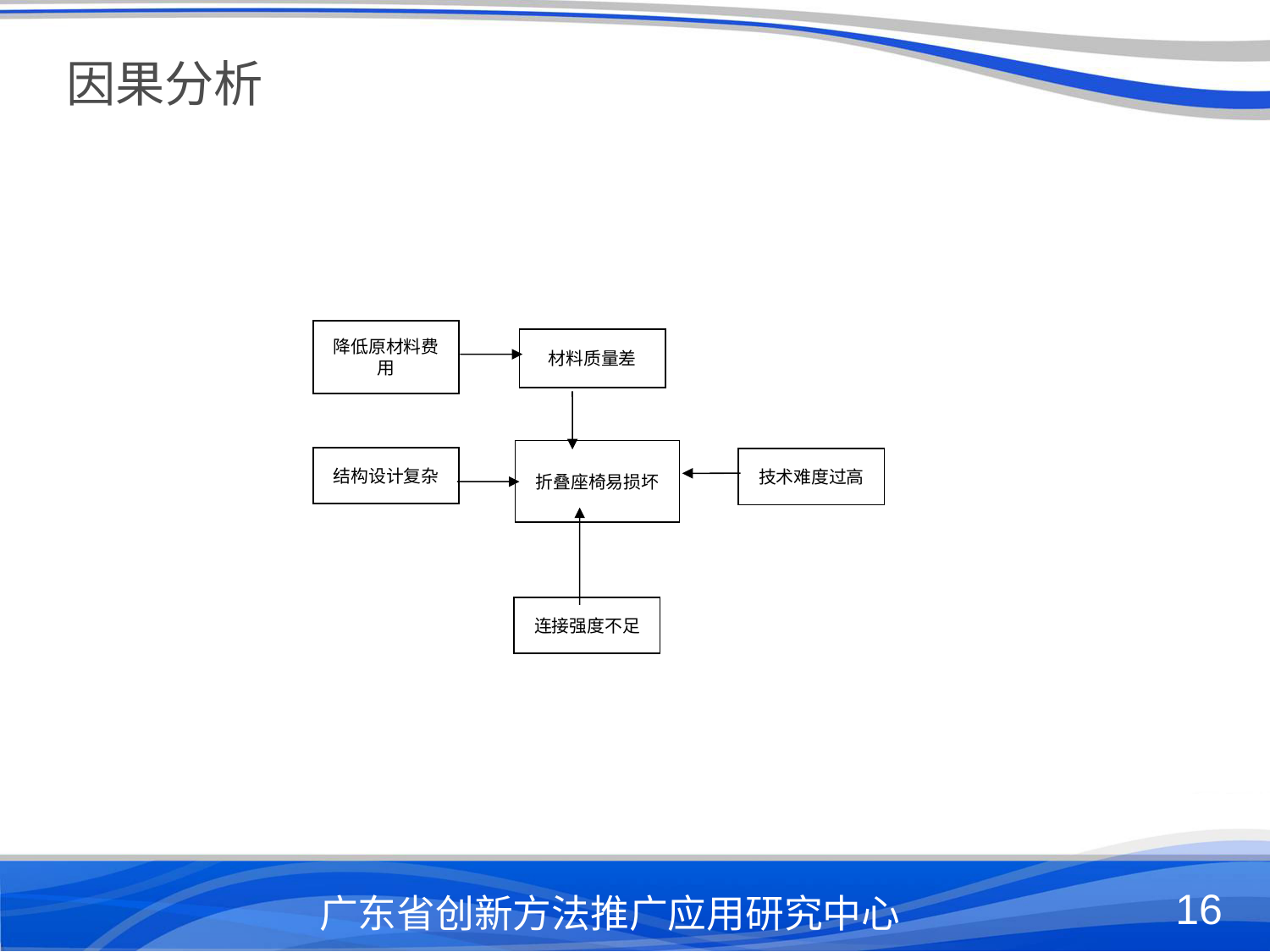

因果分析

降低原材料费用
材料质量差

折叠座椅易损坏
结构设计复杂
技术难度过高

连接强度不足
广东省创新方法推广应用研究中心
16